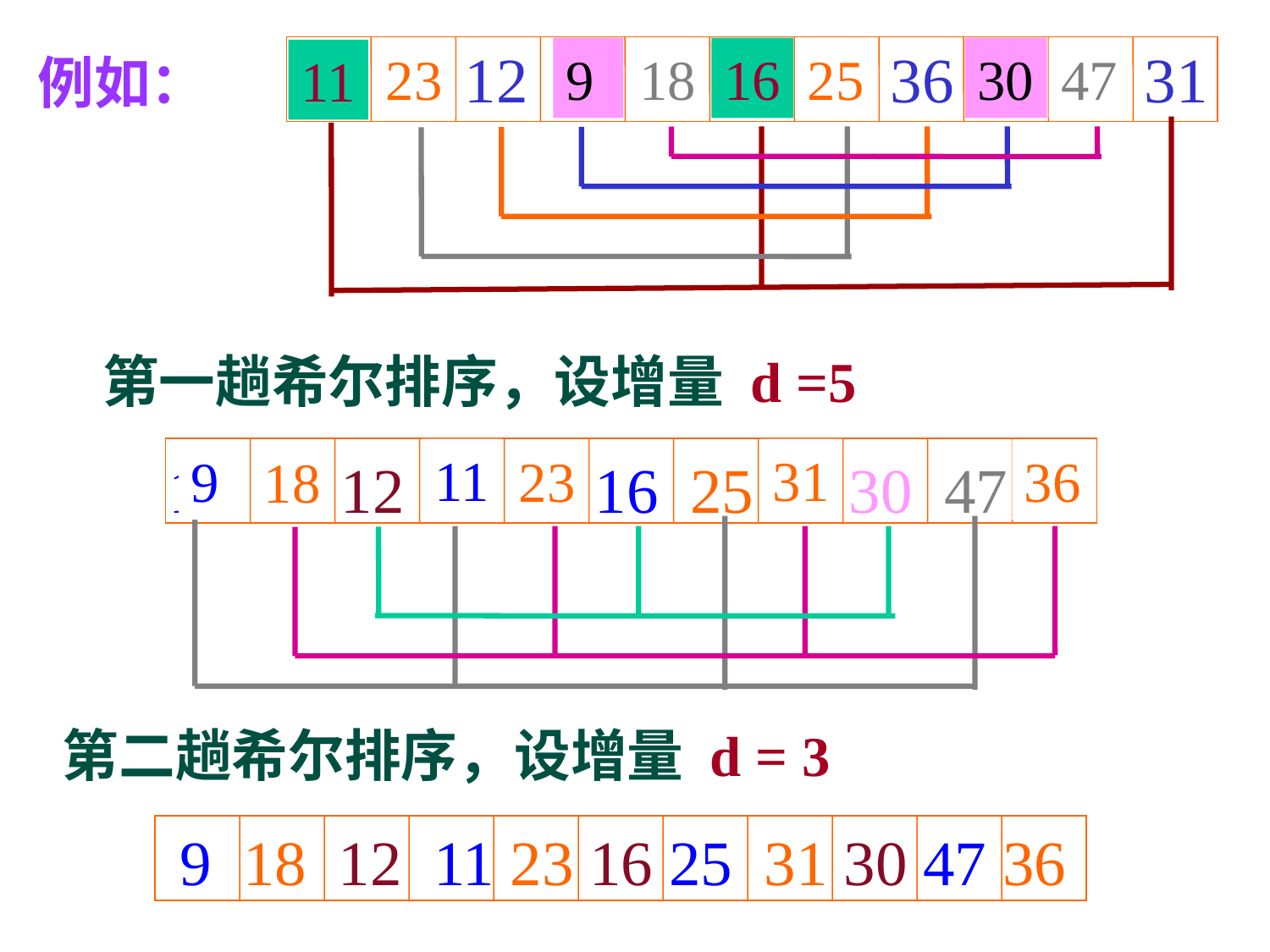

16  25 12  30 47 11  23 36  9   18 31

23
9
18
16
25
30
47
11
例如：

 第一趟希尔排序，设增量 d =5
11  23 12  9   18 16  25 36 30  47 31

11
31
9
23
36
18

第二趟希尔排序，设增量 d = 3

9  18  12  11 23 16 25  31 30 47 36